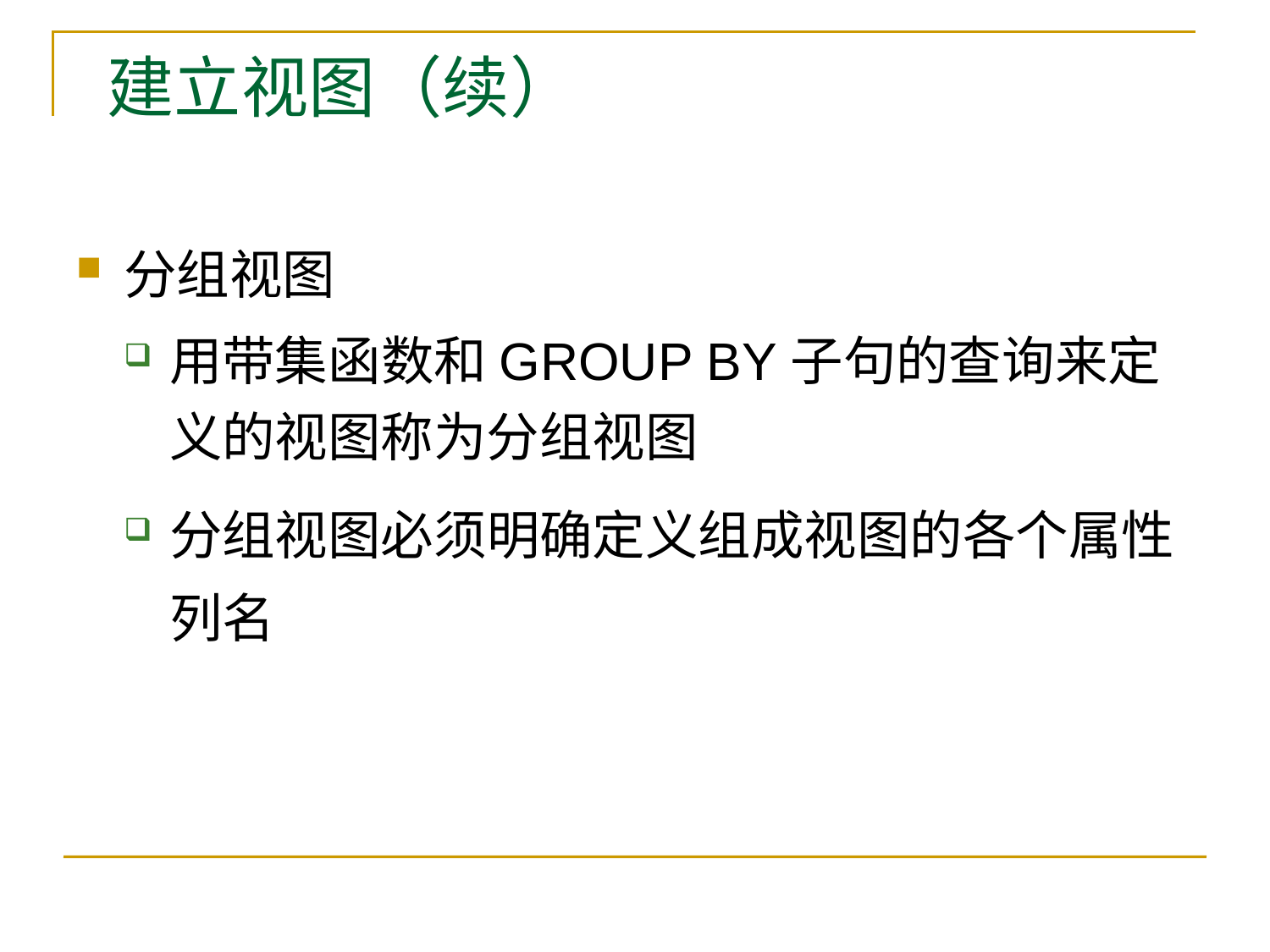

# 建立视图（续）
分组视图
用带集函数和GROUP BY子句的查询来定义的视图称为分组视图
分组视图必须明确定义组成视图的各个属性列名